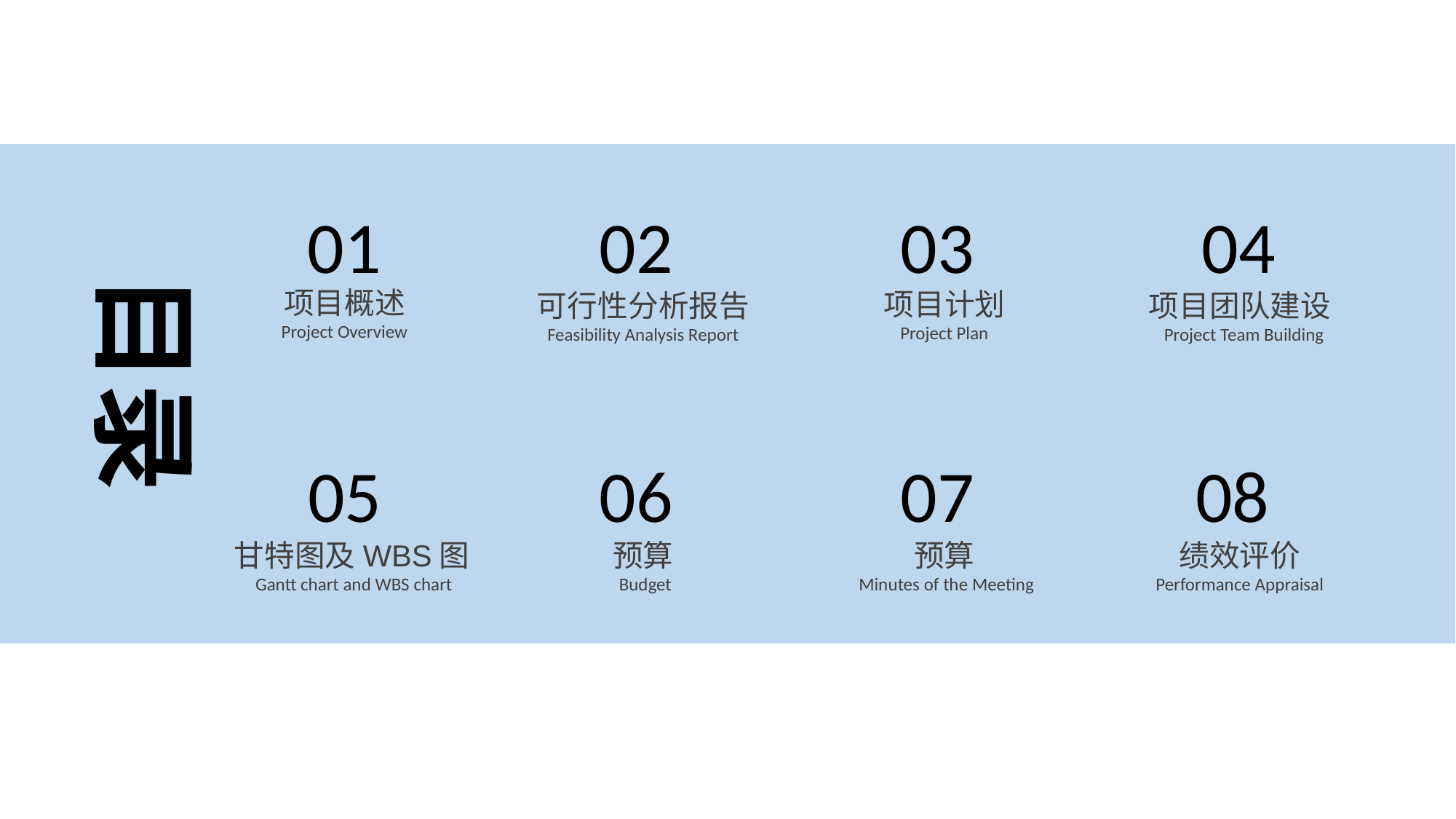

04
项目团队建设
  Project Team Building
03
项目计划
Project Plan

02
可行性分析报告
Feasibility Analysis Report
01
项目概述
Project Overview

目录
05
06
07
08
甘特图及WBS图
 Gantt chart and WBS chart
预算
 Budget
预算
 Minutes of the Meeting
绩效评价
 Performance Appraisal